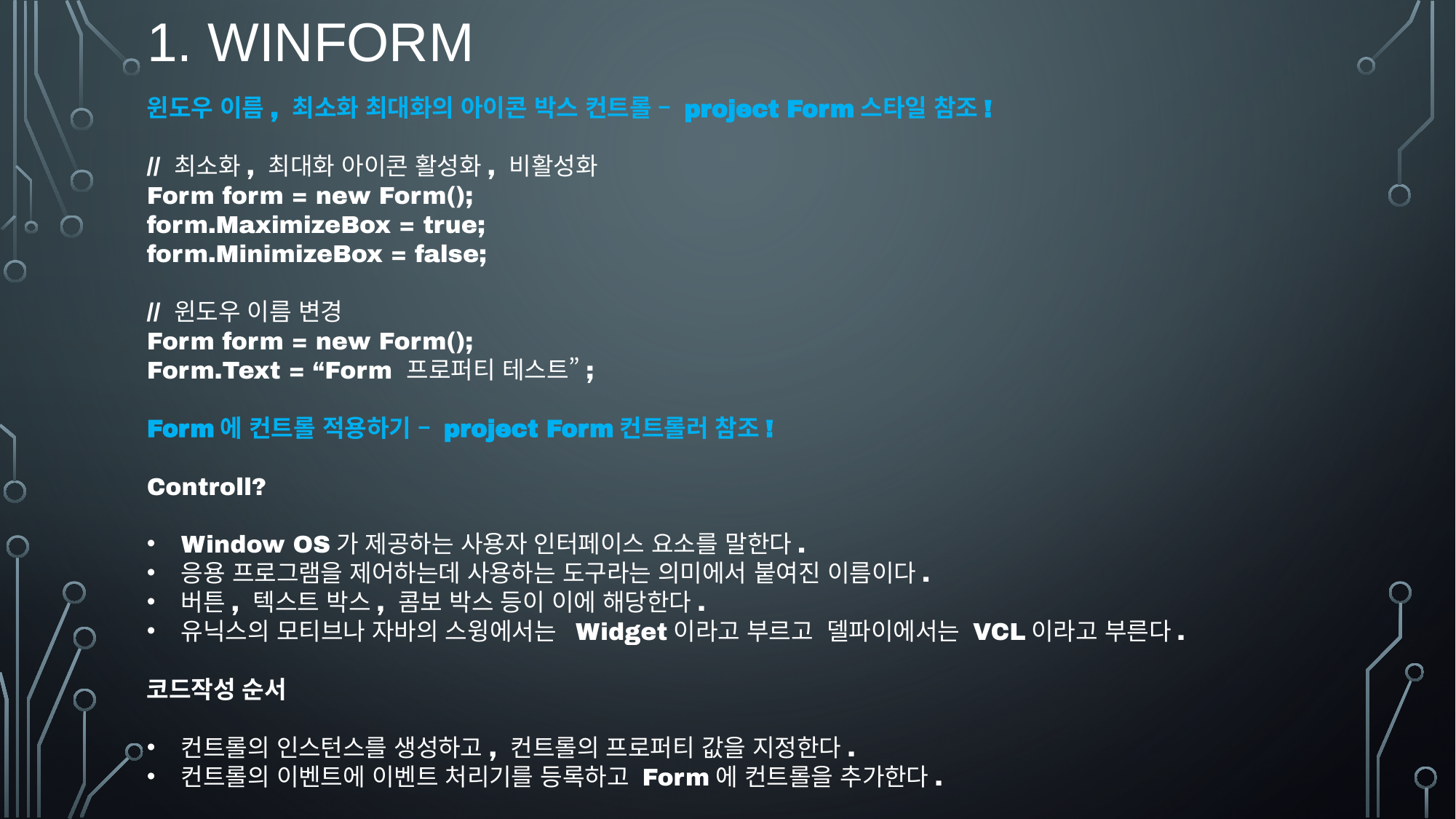

# 1. winform
윈도우 이름, 최소화 최대화의 아이콘 박스 컨트롤 – project Form스타일 참조!

// 최소화, 최대화 아이콘 활성화, 비활성화
Form form = new Form();
form.MaximizeBox = true;
form.MinimizeBox = false;

// 윈도우 이름 변경
Form form = new Form();
Form.Text = “Form 프로퍼티 테스트”;

Form에 컨트롤 적용하기 – project Form컨트롤러 참조!

Controll?

Window OS가 제공하는 사용자 인터페이스 요소를 말한다.
응용 프로그램을 제어하는데 사용하는 도구라는 의미에서 붙여진 이름이다.
버튼, 텍스트 박스, 콤보 박스 등이 이에 해당한다.
유닉스의 모티브나 자바의 스윙에서는  Widget이라고 부르고  델파이에서는 VCL이라고 부른다.

코드작성 순서

컨트롤의 인스턴스를 생성하고, 컨트롤의 프로퍼티 값을 지정한다.
컨트롤의 이벤트에 이벤트 처리기를 등록하고 Form에 컨트롤을 추가한다.